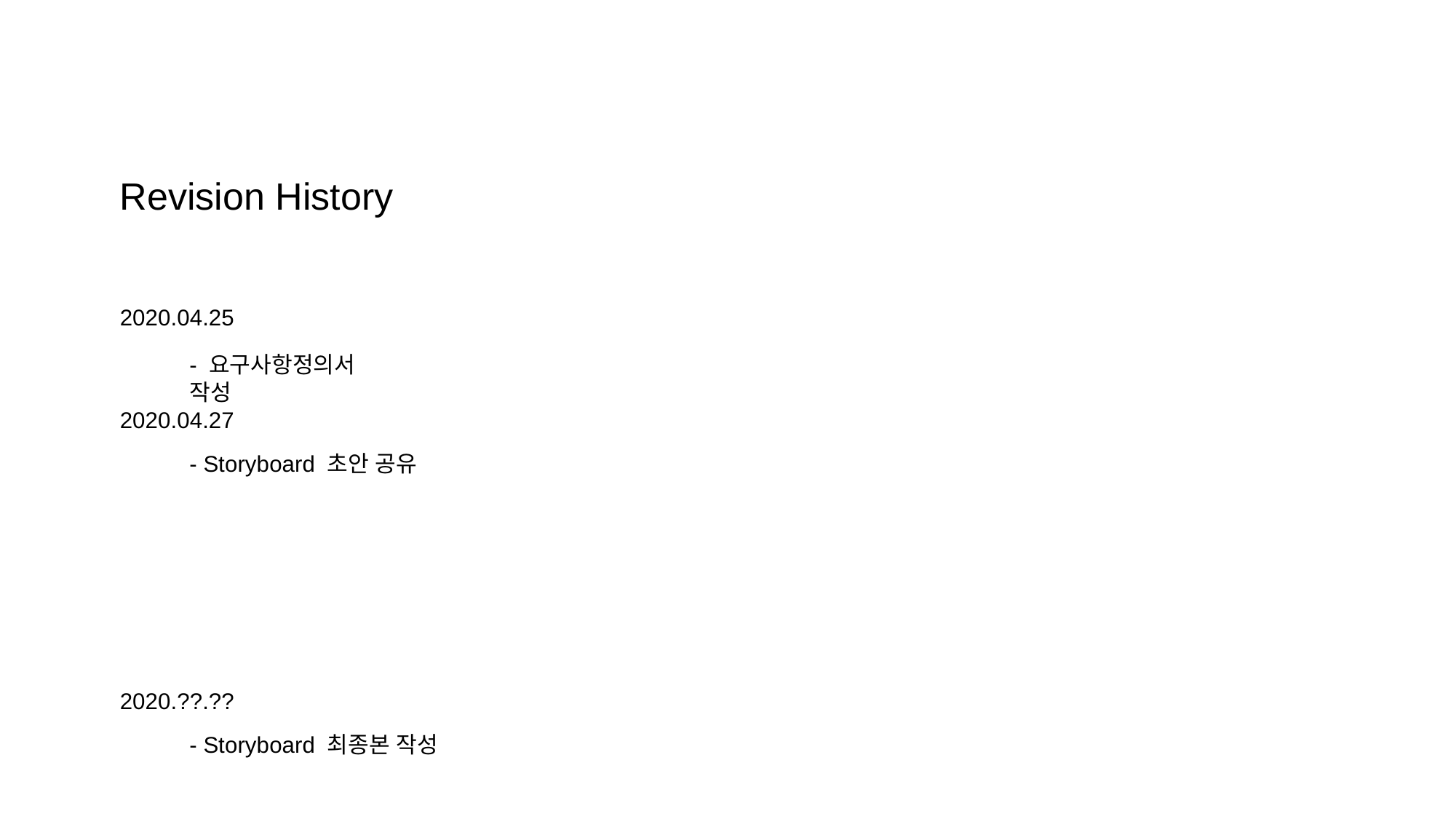

Revision History
2020.04.25
- 요구사항정의서 작성
2020.04.27
- Storyboard 초안 공유
2020.??.??
- Storyboard 최종본 작성